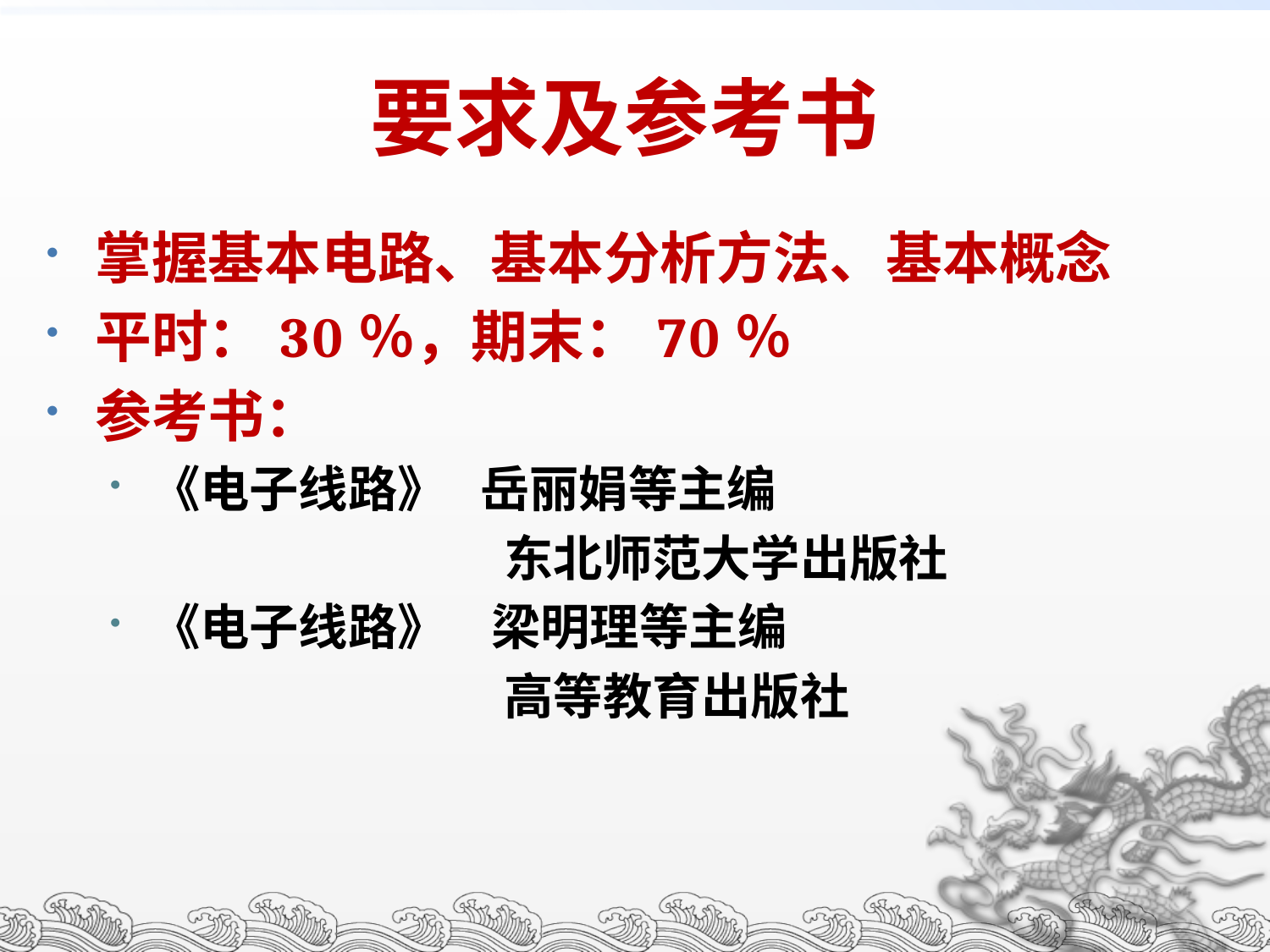

# 要求及参考书
掌握基本电路、基本分析方法、基本概念
平时：30％，期末：70％
参考书：
《电子线路》   岳丽娟等主编
                                  东北师范大学出版社
《电子线路》    梁明理等主编
                                  高等教育出版社